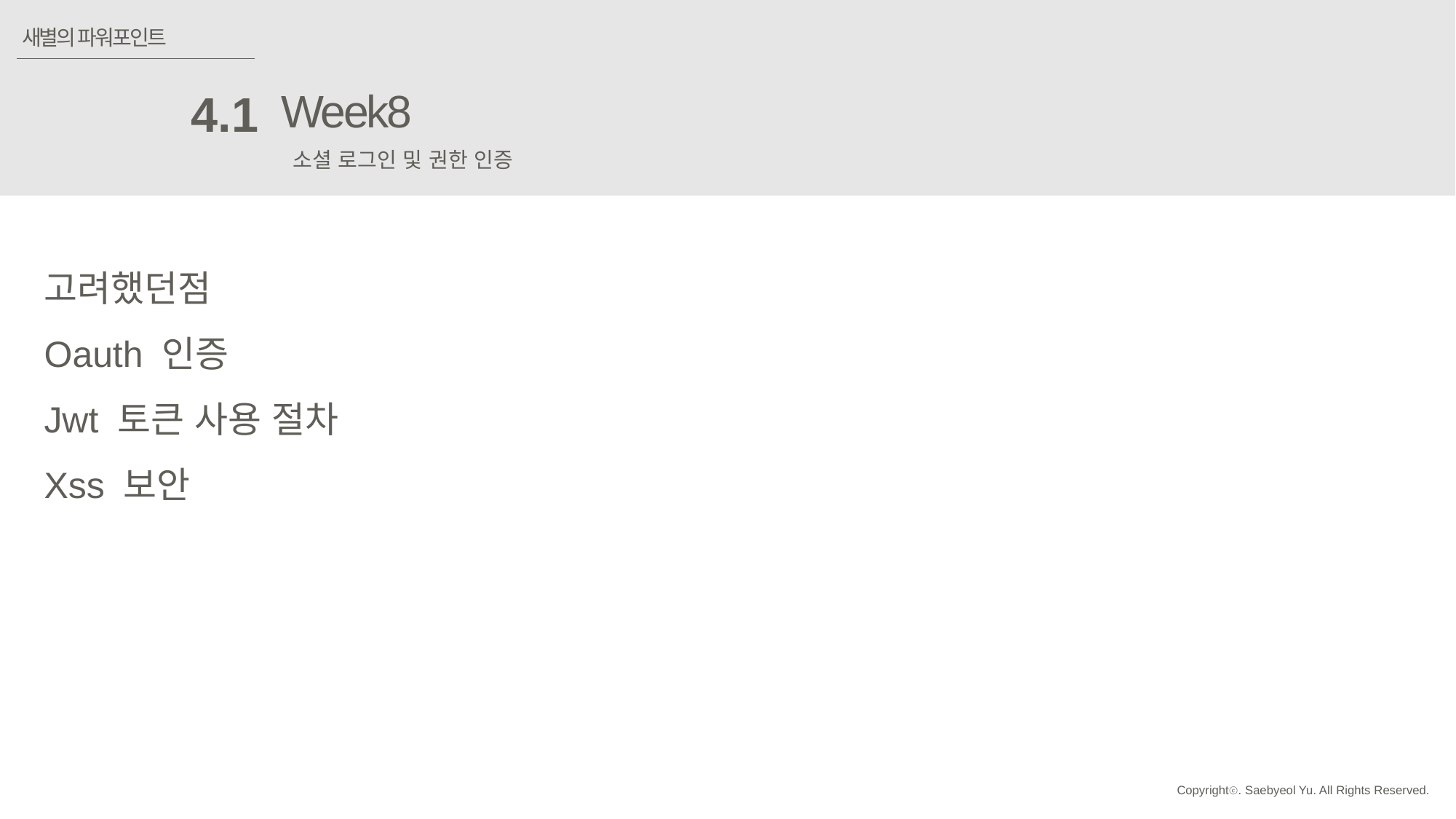

새별의 파워포인트
Week8
4.1
소셜 로그인 및 권한 인증
고려했던점
Oauth 인증
Jwt 토큰 사용 절차
Xss 보안